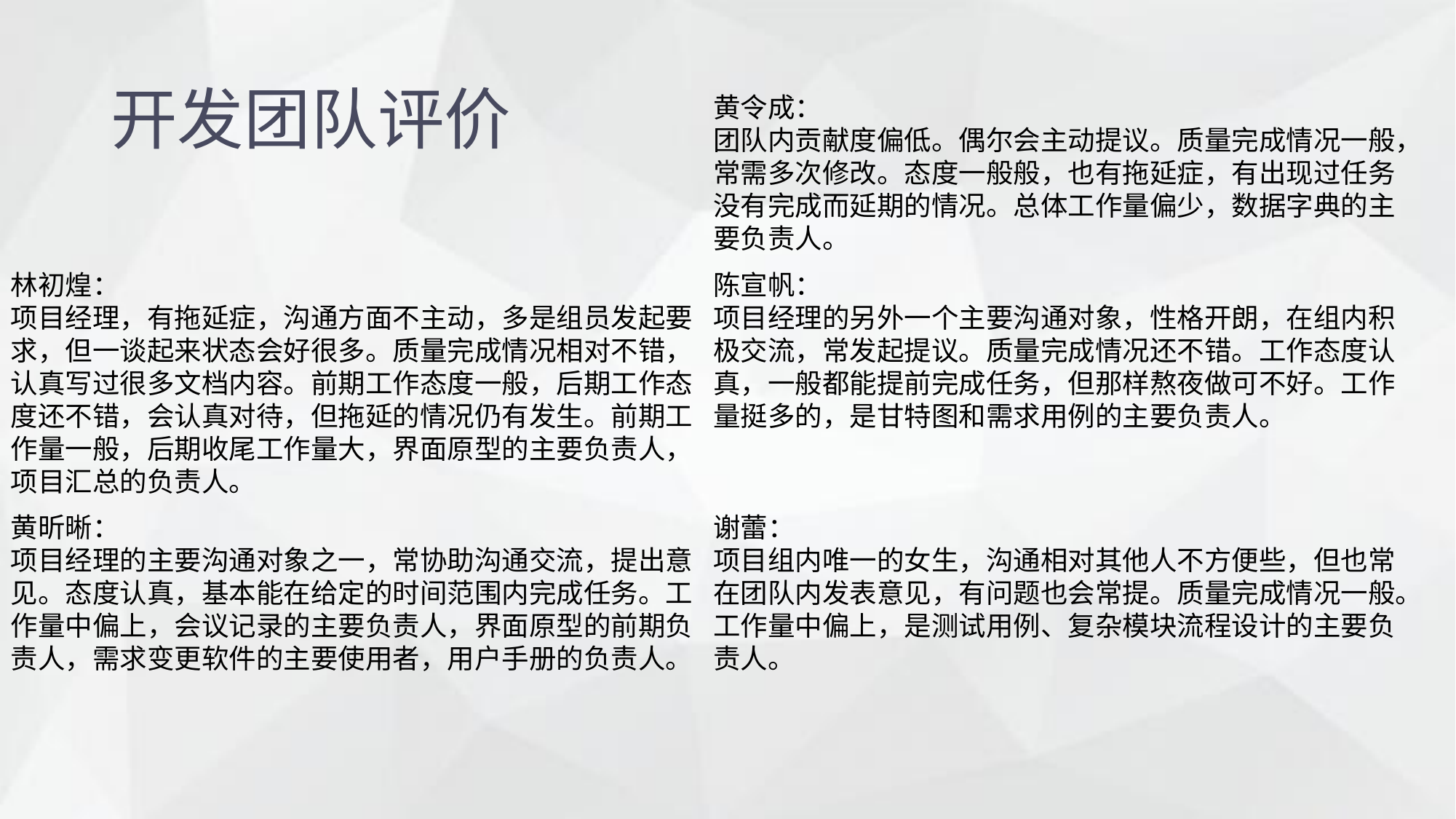

开发团队评价
黄令成：
团队内贡献度偏低。偶尔会主动提议。质量完成情况一般，常需多次修改。态度一般般，也有拖延症，有出现过任务没有完成而延期的情况。总体工作量偏少，数据字典的主要负责人。
林初煌：
项目经理，有拖延症，沟通方面不主动，多是组员发起要求，但一谈起来状态会好很多。质量完成情况相对不错，认真写过很多文档内容。前期工作态度一般，后期工作态度还不错，会认真对待，但拖延的情况仍有发生。前期工作量一般，后期收尾工作量大，界面原型的主要负责人，项目汇总的负责人。
陈宣帆：
项目经理的另外一个主要沟通对象，性格开朗，在组内积极交流，常发起提议。质量完成情况还不错。工作态度认真，一般都能提前完成任务，但那样熬夜做可不好。工作量挺多的，是甘特图和需求用例的主要负责人。
黄昕晰：
项目经理的主要沟通对象之一，常协助沟通交流，提出意见。态度认真，基本能在给定的时间范围内完成任务。工作量中偏上，会议记录的主要负责人，界面原型的前期负责人，需求变更软件的主要使用者，用户手册的负责人。

谢蕾：
项目组内唯一的女生，沟通相对其他人不方便些，但也常在团队内发表意见，有问题也会常提。质量完成情况一般。工作量中偏上，是测试用例、复杂模块流程设计的主要负责人。